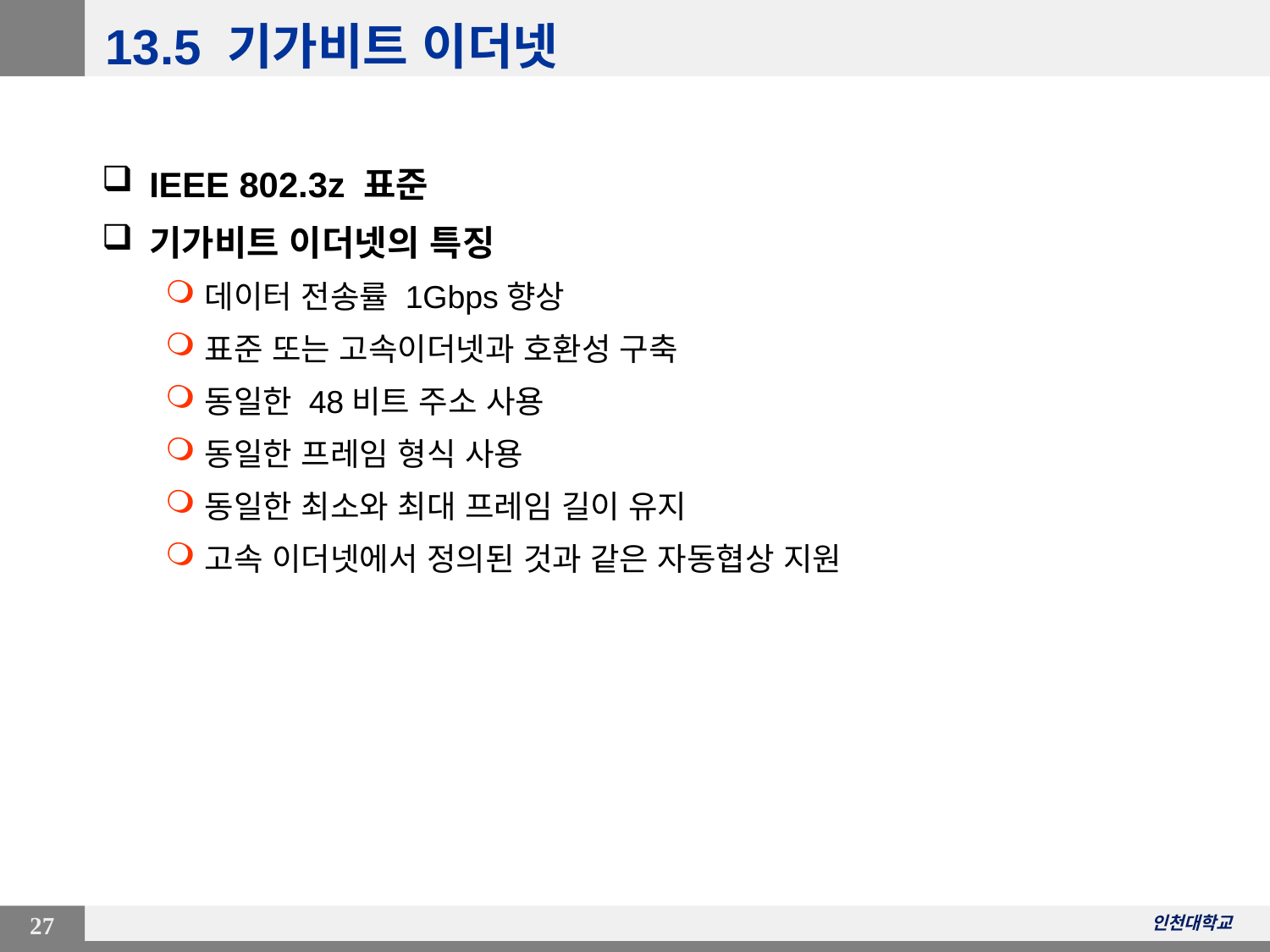

# 13.5 기가비트 이더넷
IEEE 802.3z 표준
기가비트 이더넷의 특징
데이터 전송률 1Gbps향상
표준 또는 고속이더넷과 호환성 구축
동일한 48비트 주소 사용
동일한 프레임 형식 사용
동일한 최소와 최대 프레임 길이 유지
고속 이더넷에서 정의된 것과 같은 자동협상 지원